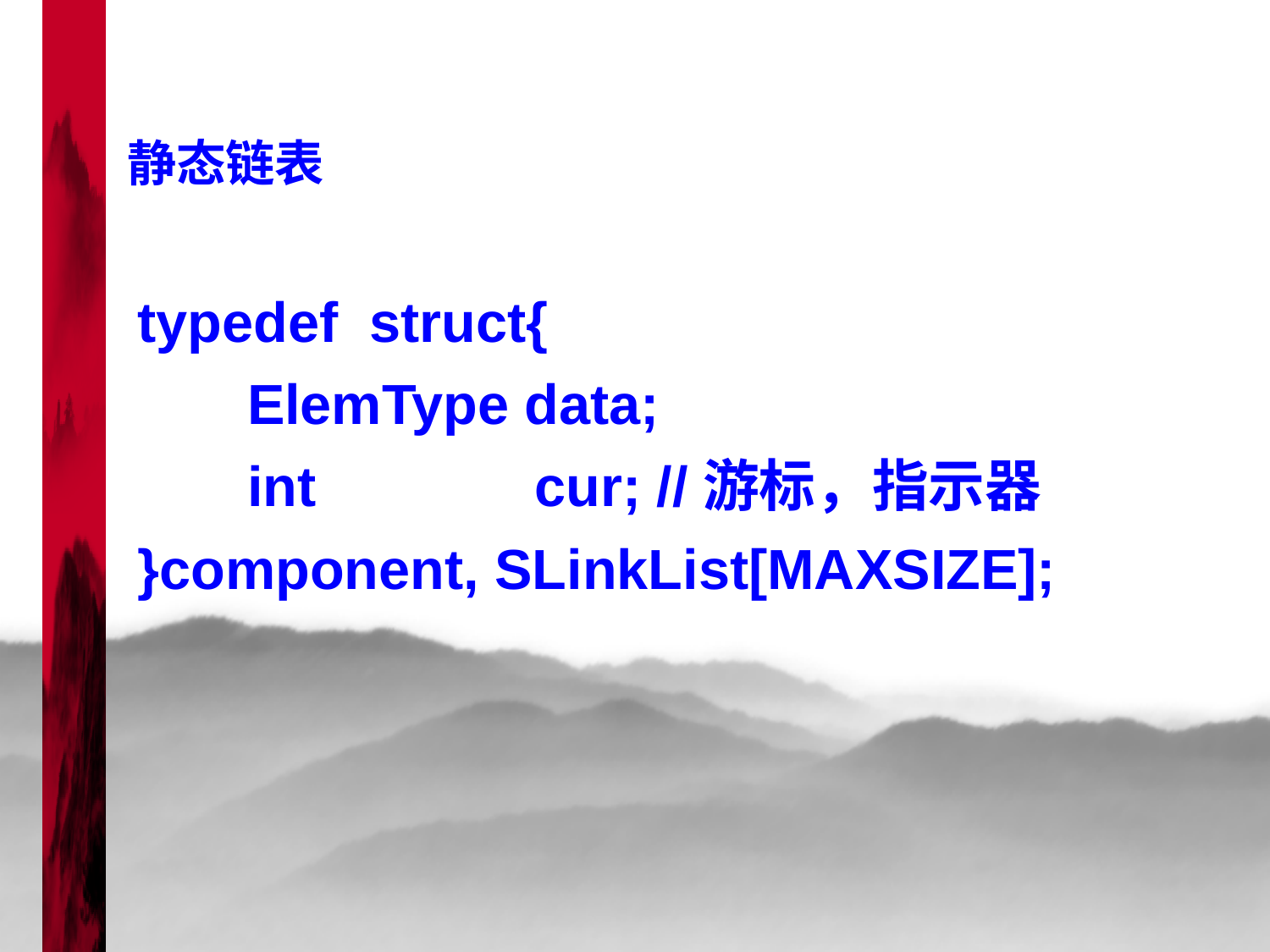

# 静态链表
typedef  struct{
       ElemType data;
       int              cur; //游标，指示器
}component, SLinkList[MAXSIZE];